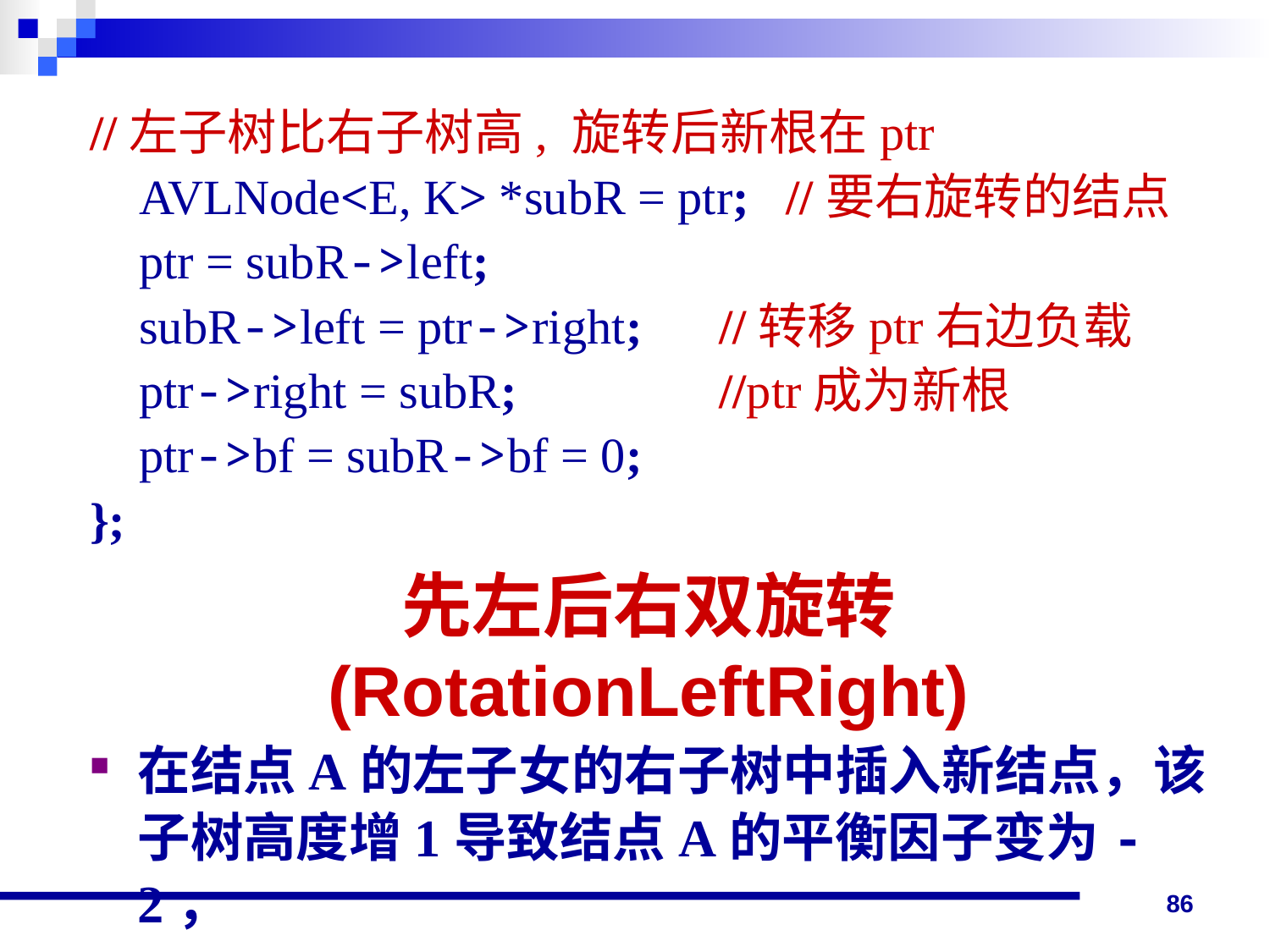

//左子树比右子树高, 旋转后新根在ptr
    AVLNode<E, K> *subR = ptr;   //要右旋转的结点
    ptr = subR->left;
    subR->left = ptr->right;	      //转移ptr右边负载
    ptr->right = subR;		      //ptr成为新根
    ptr->bf = subR->bf = 0;
};

在结点A的左子女的右子树中插入新结点，该子树高度增1导致结点A的平衡因子变为-2，
# 先左后右双旋转 (RotationLeftRight)
86